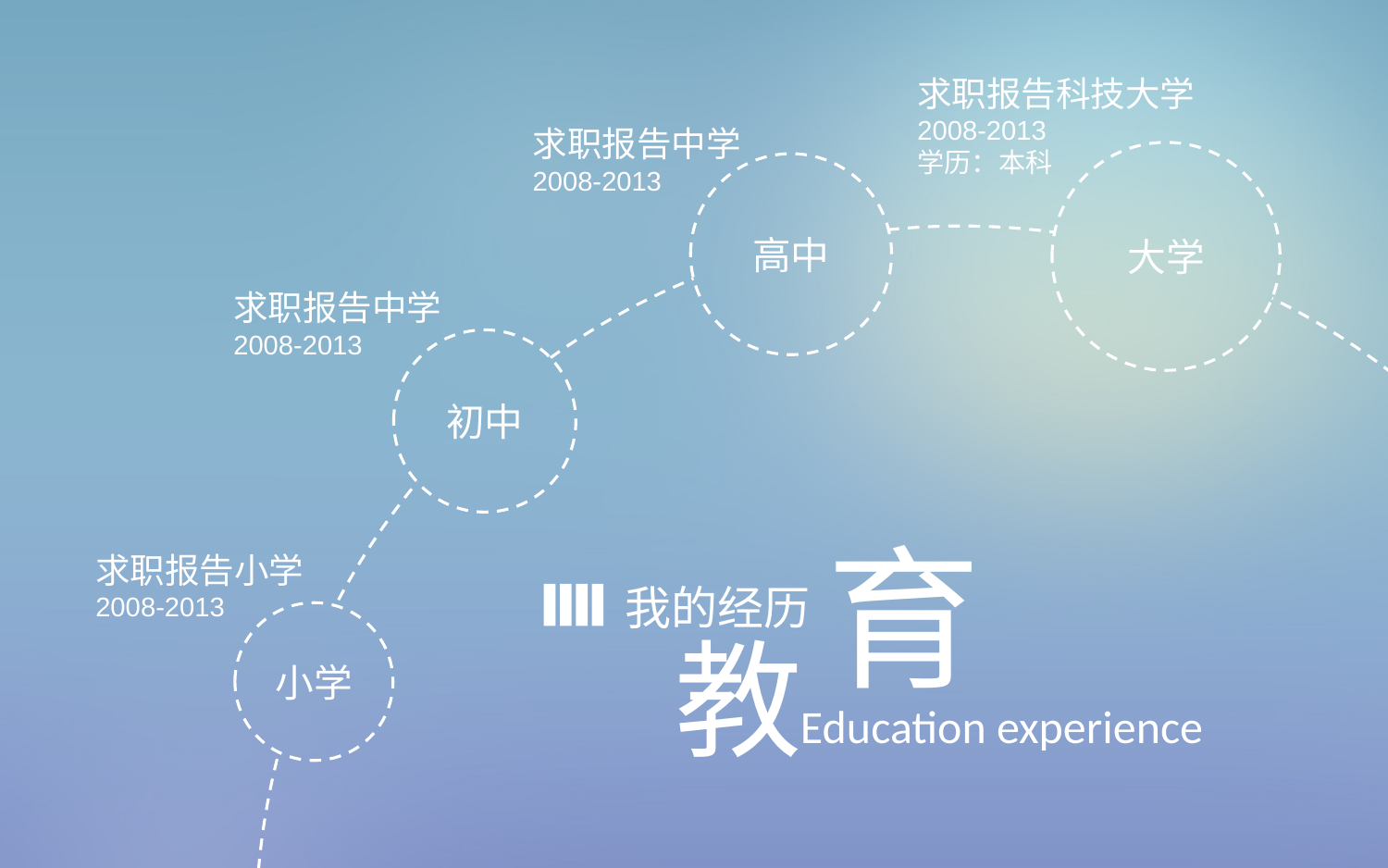

求职报告科技大学2008-2013
学历：本科
求职报告中学2008-2013
大学
高中

求职报告中学2008-2013
初中
育
求职报告小学
2008-2013
我的经历

小学
教
Education experience